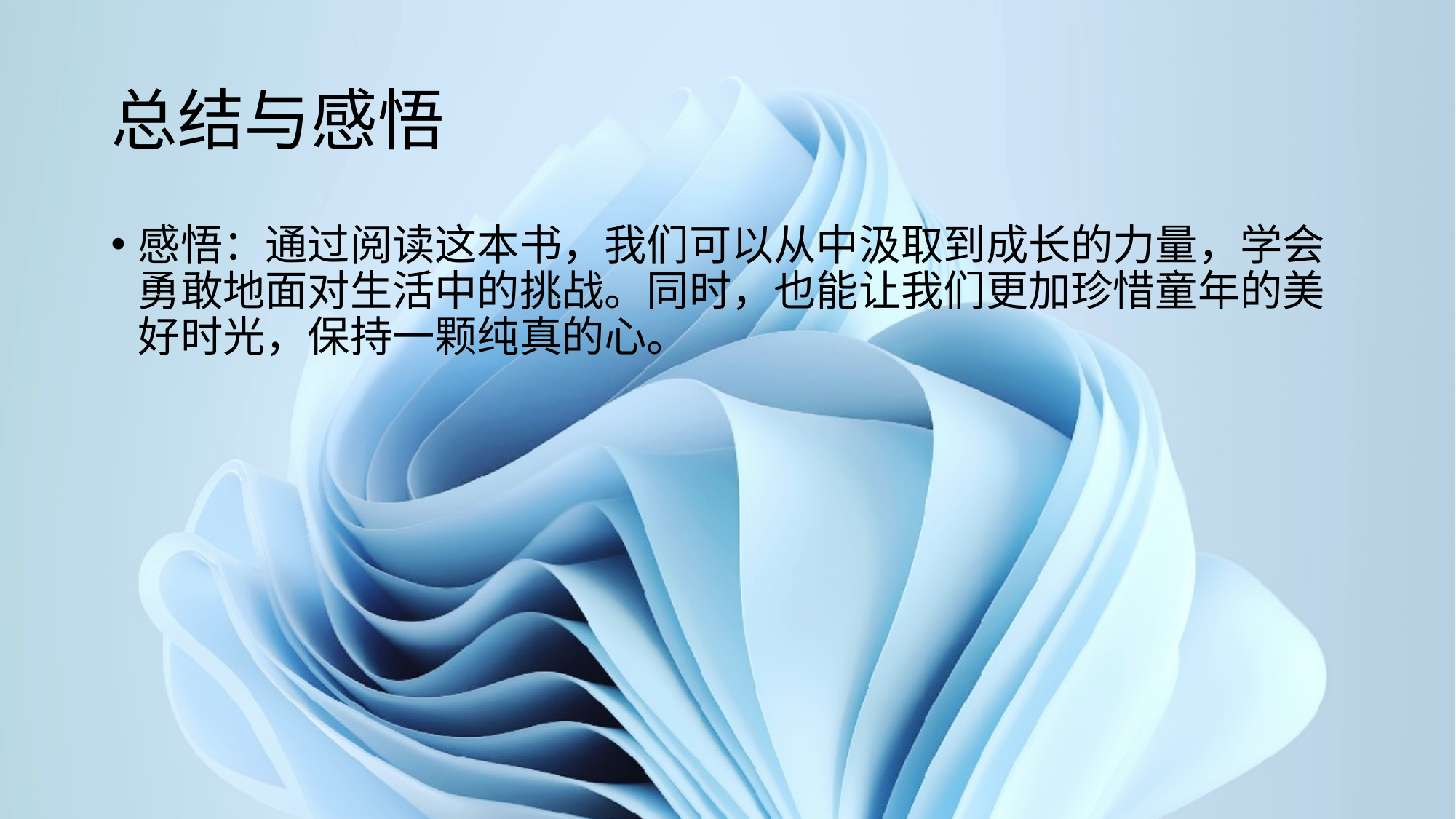

# 总结与感悟
感悟：通过阅读这本书，我们可以从中汲取到成长的力量，学会勇敢地面对生活中的挑战。同时，也能让我们更加珍惜童年的美好时光，保持一颗纯真的心。